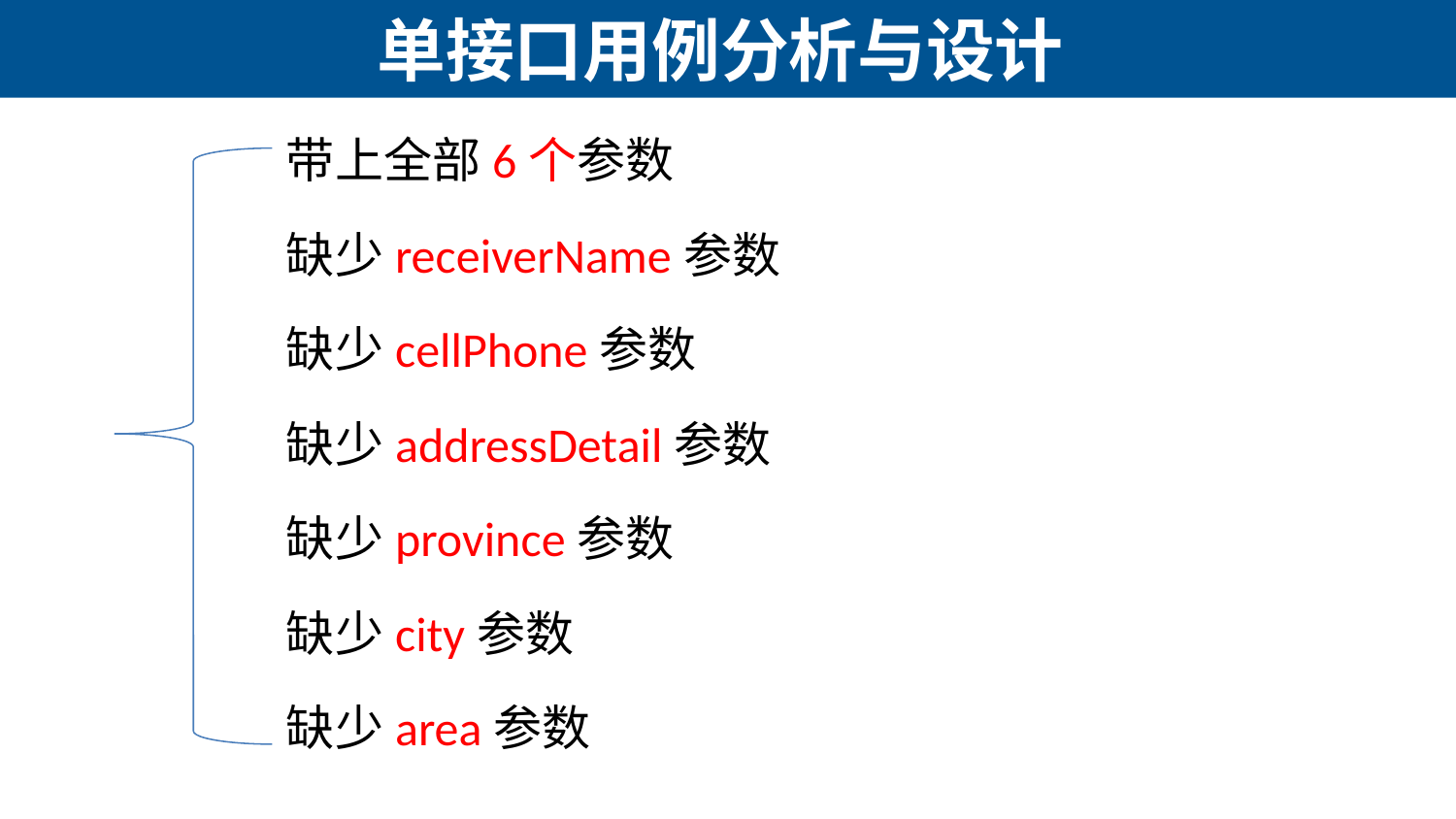

# 单接口用例分析与设计
带上全部6个参数
缺少receiverName参数
缺少cellPhone参数
缺少addressDetail参数
缺少province参数
缺少city参数
缺少area参数